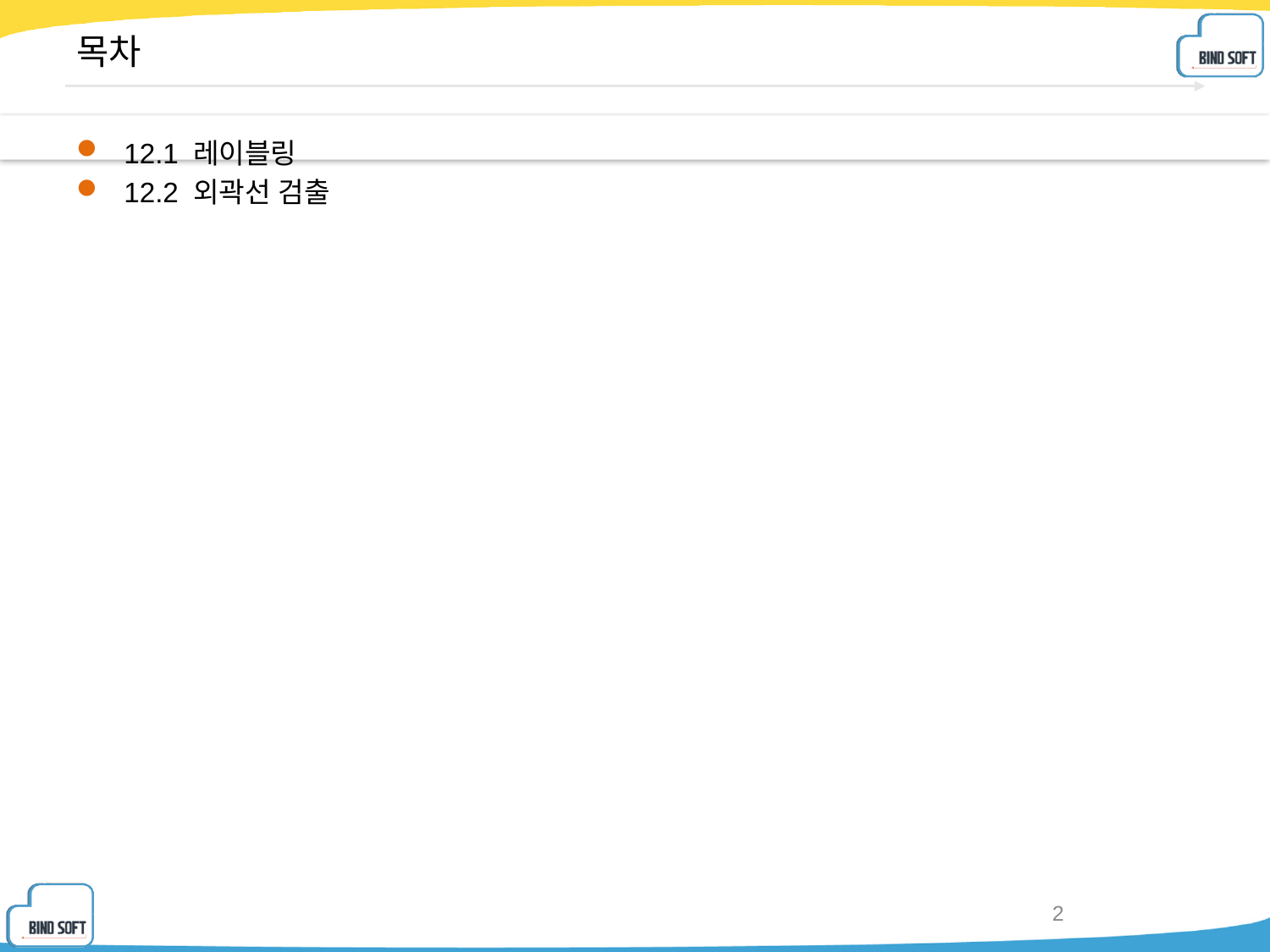

# 목차
12.1 레이블링
12.2 외곽선 검출
2